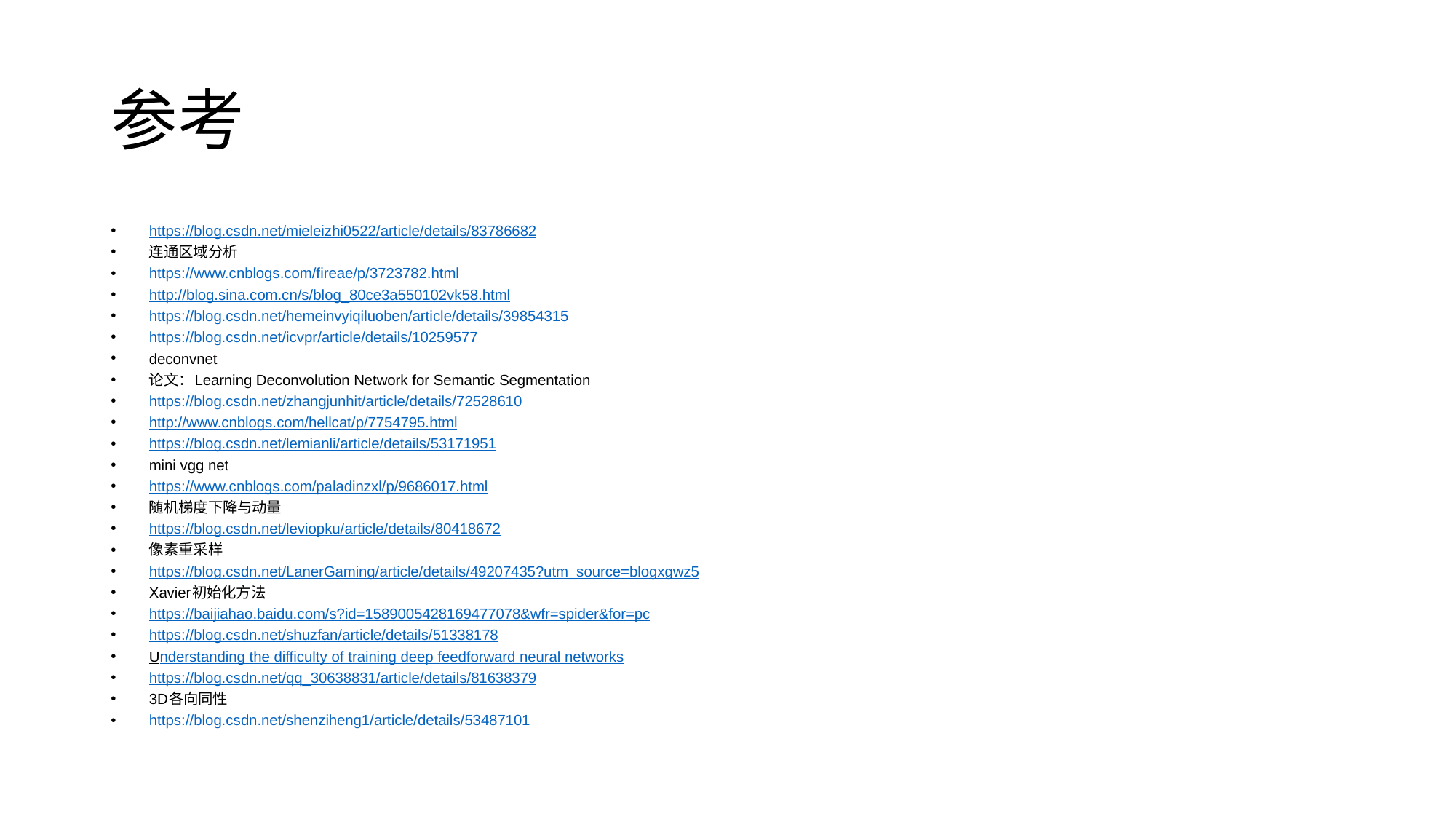

# 参考
https://blog.csdn.net/mieleizhi0522/article/details/83786682
连通区域分析
https://www.cnblogs.com/fireae/p/3723782.html
http://blog.sina.com.cn/s/blog_80ce3a550102vk58.html
https://blog.csdn.net/hemeinvyiqiluoben/article/details/39854315
https://blog.csdn.net/icvpr/article/details/10259577
deconvnet
论文：Learning Deconvolution Network for Semantic Segmentation
https://blog.csdn.net/zhangjunhit/article/details/72528610
http://www.cnblogs.com/hellcat/p/7754795.html
https://blog.csdn.net/lemianli/article/details/53171951
mini vgg net
https://www.cnblogs.com/paladinzxl/p/9686017.html
随机梯度下降与动量
https://blog.csdn.net/leviopku/article/details/80418672
像素重采样
https://blog.csdn.net/LanerGaming/article/details/49207435?utm_source=blogxgwz5
Xavier初始化方法
https://baijiahao.baidu.com/s?id=1589005428169477078&wfr=spider&for=pc
https://blog.csdn.net/shuzfan/article/details/51338178
Understanding the difficulty of training deep feedforward neural networks
https://blog.csdn.net/qq_30638831/article/details/81638379
3D各向同性
https://blog.csdn.net/shenziheng1/article/details/53487101